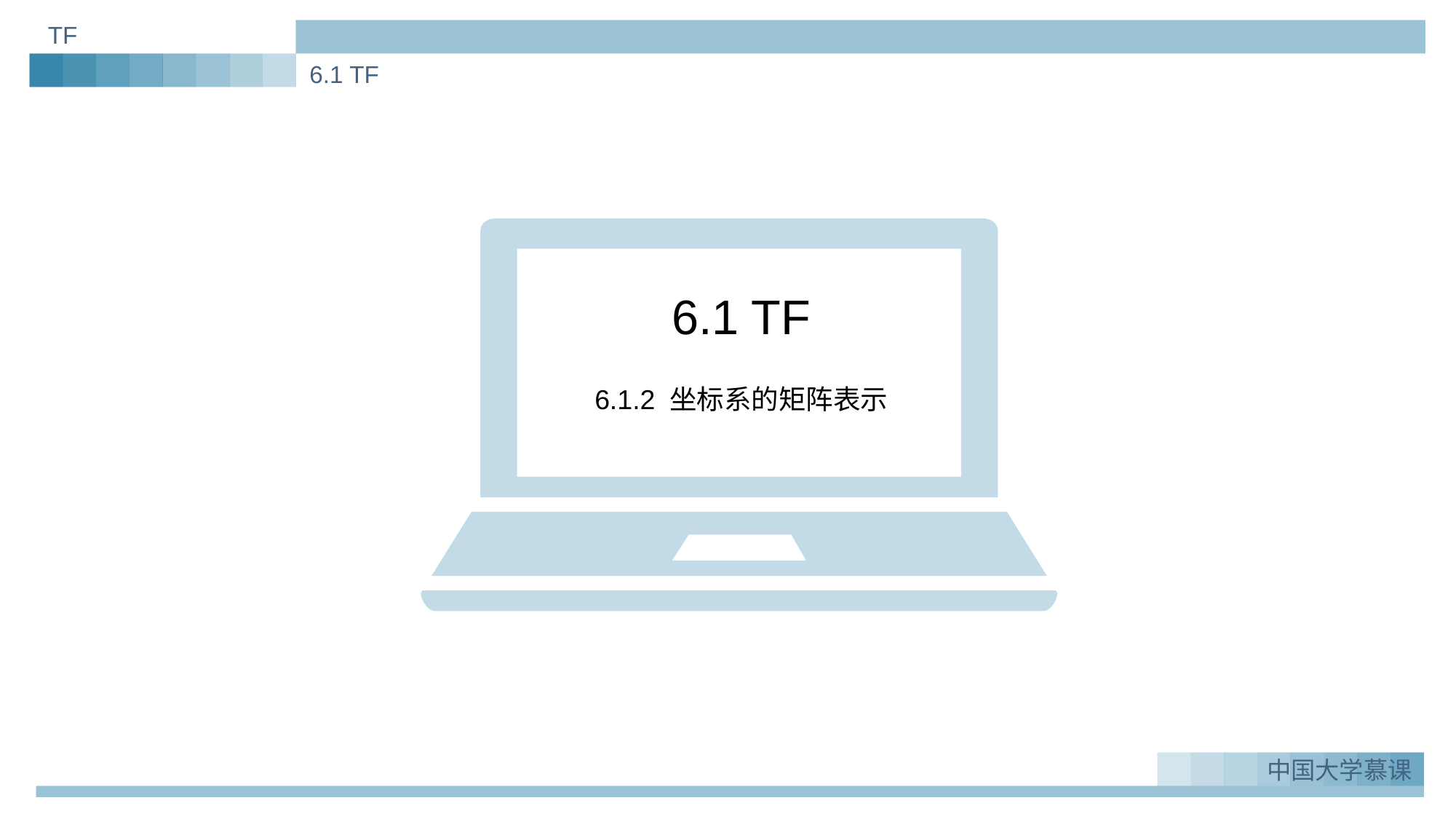

TF
6.1 TF

6.1 TF
6.1.2 坐标系的矩阵表示
中国大学慕课